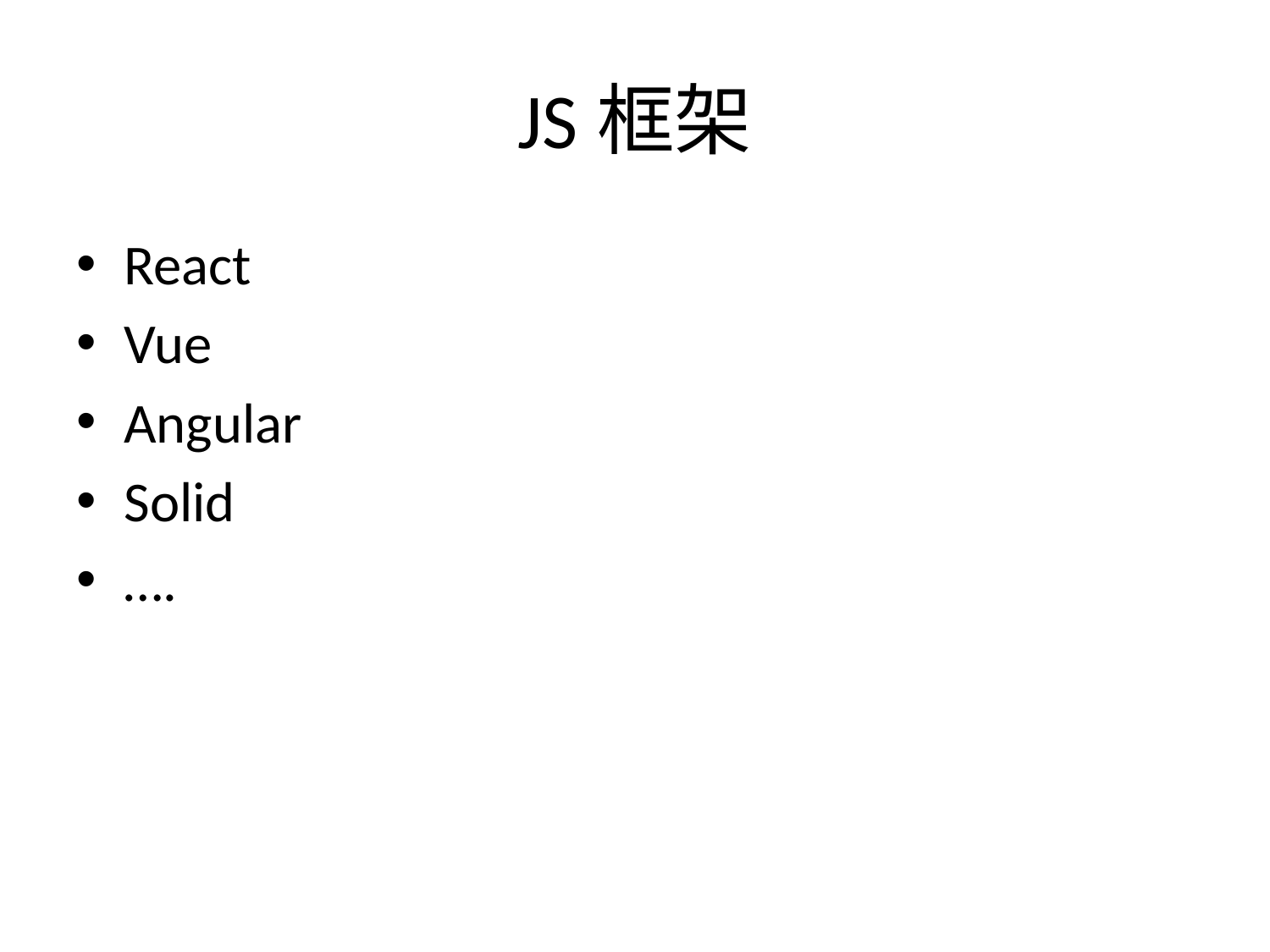

# JS框架
React
Vue
Angular
Solid
….